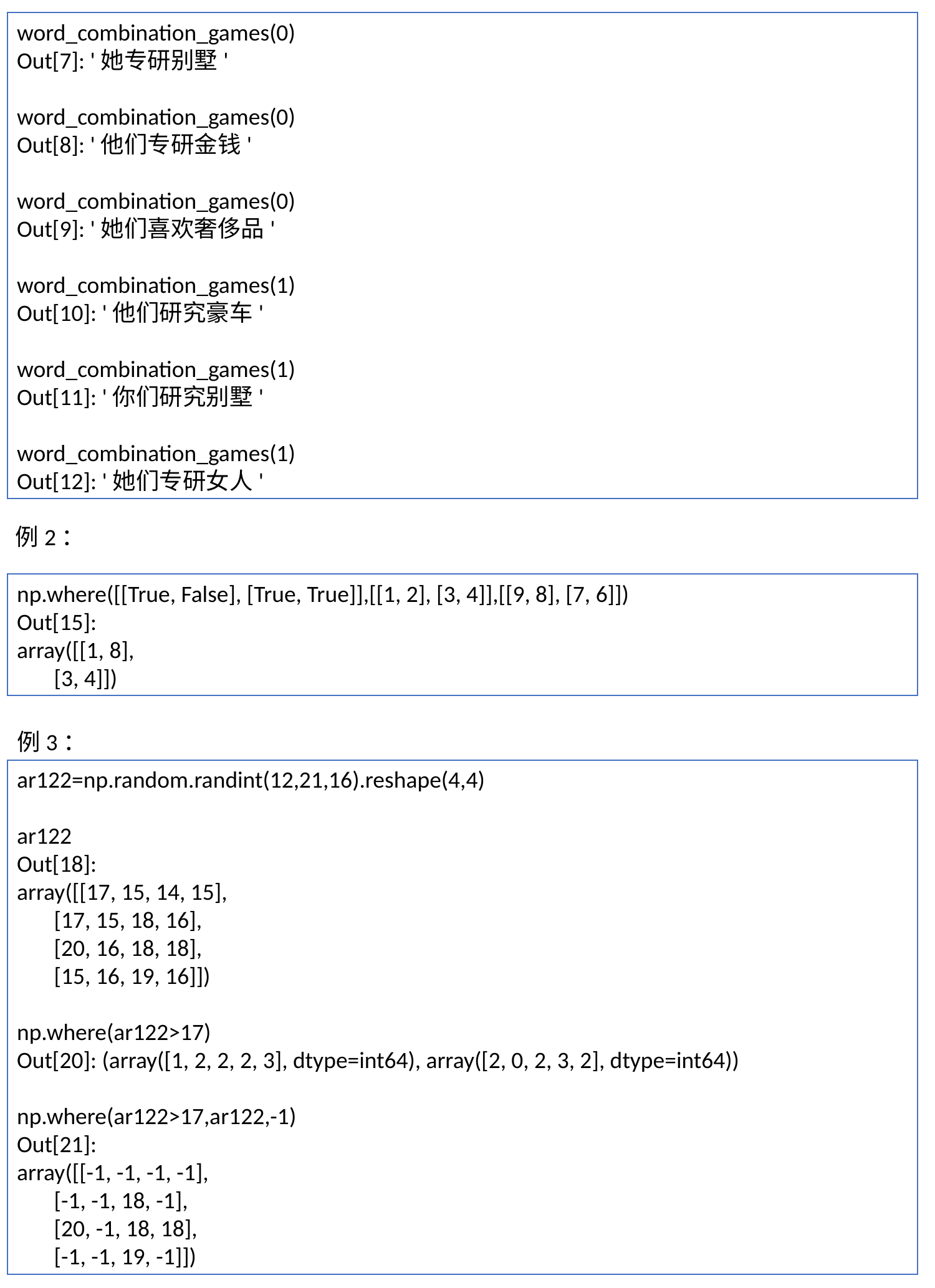

word_combination_games(0)
Out[7]: '她专研别墅'

word_combination_games(0)
Out[8]: '他们专研金钱'

word_combination_games(0)
Out[9]: '她们喜欢奢侈品'

word_combination_games(1)
Out[10]: '他们研究豪车'

word_combination_games(1)
Out[11]: '你们研究别墅'

word_combination_games(1)
Out[12]: '她们专研女人'
例2：
np.where([[True, False], [True, True]],[[1, 2], [3, 4]],[[9, 8], [7, 6]])
Out[15]:
array([[1, 8],
       [3, 4]])
例3：
ar122=np.random.randint(12,21,16).reshape(4,4)

ar122
Out[18]:
array([[17, 15, 14, 15],
       [17, 15, 18, 16],
       [20, 16, 18, 18],
       [15, 16, 19, 16]])

np.where(ar122>17)
Out[20]: (array([1, 2, 2, 2, 3], dtype=int64), array([2, 0, 2, 3, 2], dtype=int64))

np.where(ar122>17,ar122,-1)
Out[21]:
array([[-1, -1, -1, -1],
       [-1, -1, 18, -1],
       [20, -1, 18, 18],
       [-1, -1, 19, -1]])